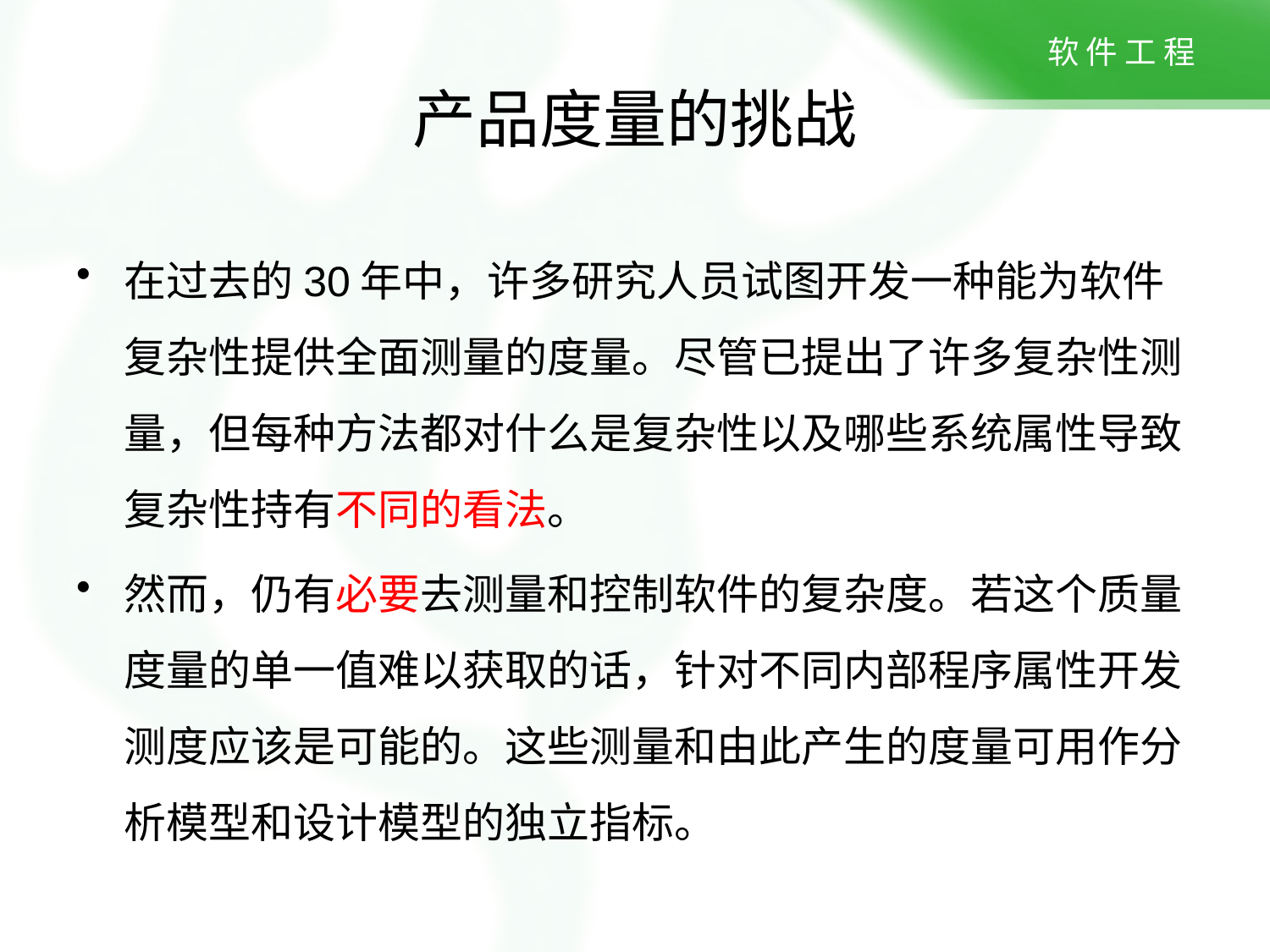

# 产品度量的挑战
在过去的30年中，许多研究人员试图开发一种能为软件复杂性提供全面测量的度量。尽管已提出了许多复杂性测量，但每种方法都对什么是复杂性以及哪些系统属性导致复杂性持有不同的看法。
然而，仍有必要去测量和控制软件的复杂度。若这个质量度量的单一值难以获取的话，针对不同内部程序属性开发测度应该是可能的。这些测量和由此产生的度量可用作分析模型和设计模型的独立指标。